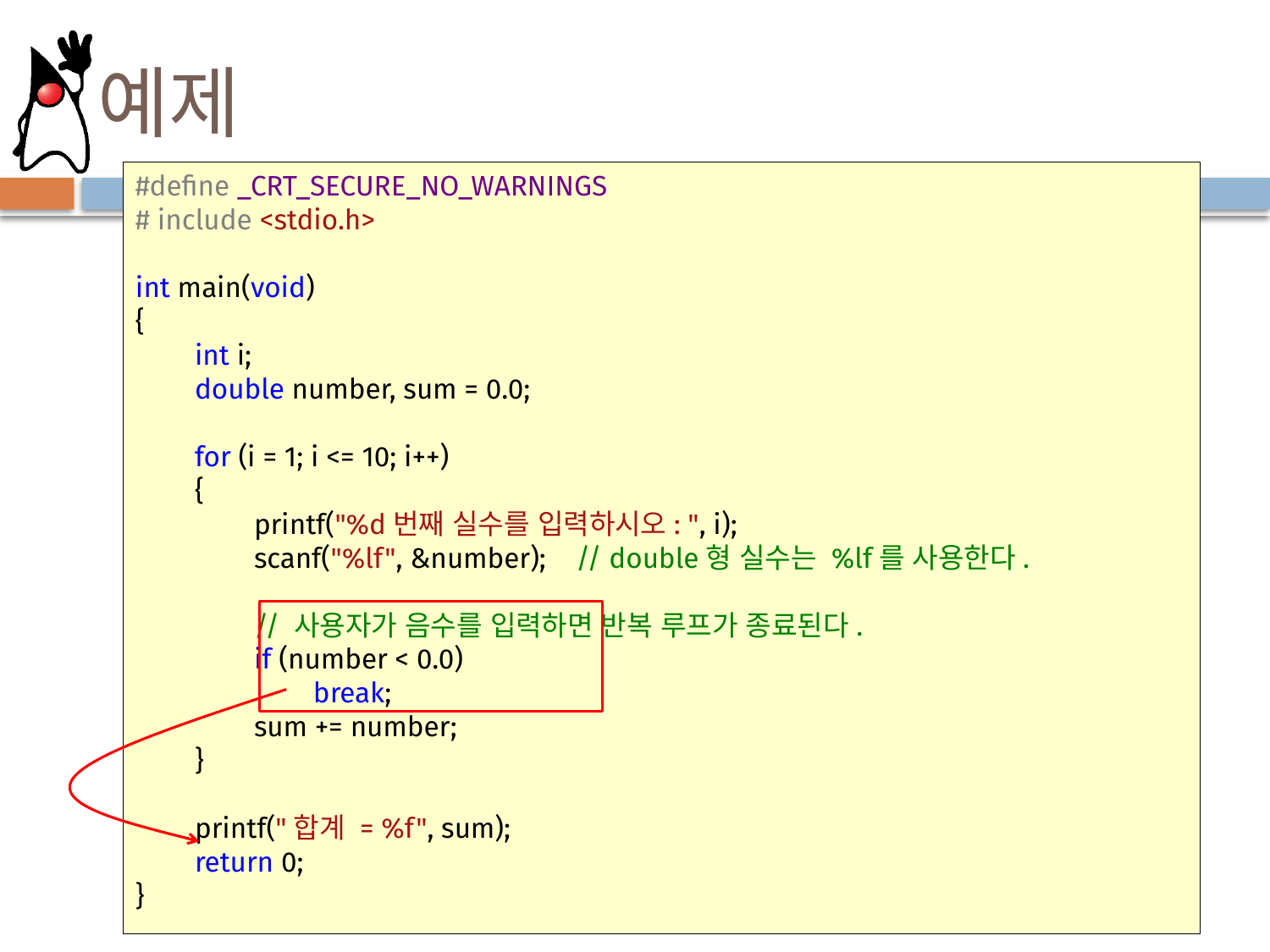

# 예제
#define _CRT_SECURE_NO_WARNINGS
# include <stdio.h>

int main(void)
{
        int i;
        double number, sum = 0.0;

        for (i = 1; i <= 10; i++)
        {
                printf("%d번째 실수를 입력하시오: ", i);
                scanf("%lf", &number);    // double형 실수는 %lf를 사용한다.

                // 사용자가 음수를 입력하면 반복 루프가 종료된다.
                if (number < 0.0)
                        break;
                sum += number;
        }

        printf("합계 = %f", sum);
        return 0;
}